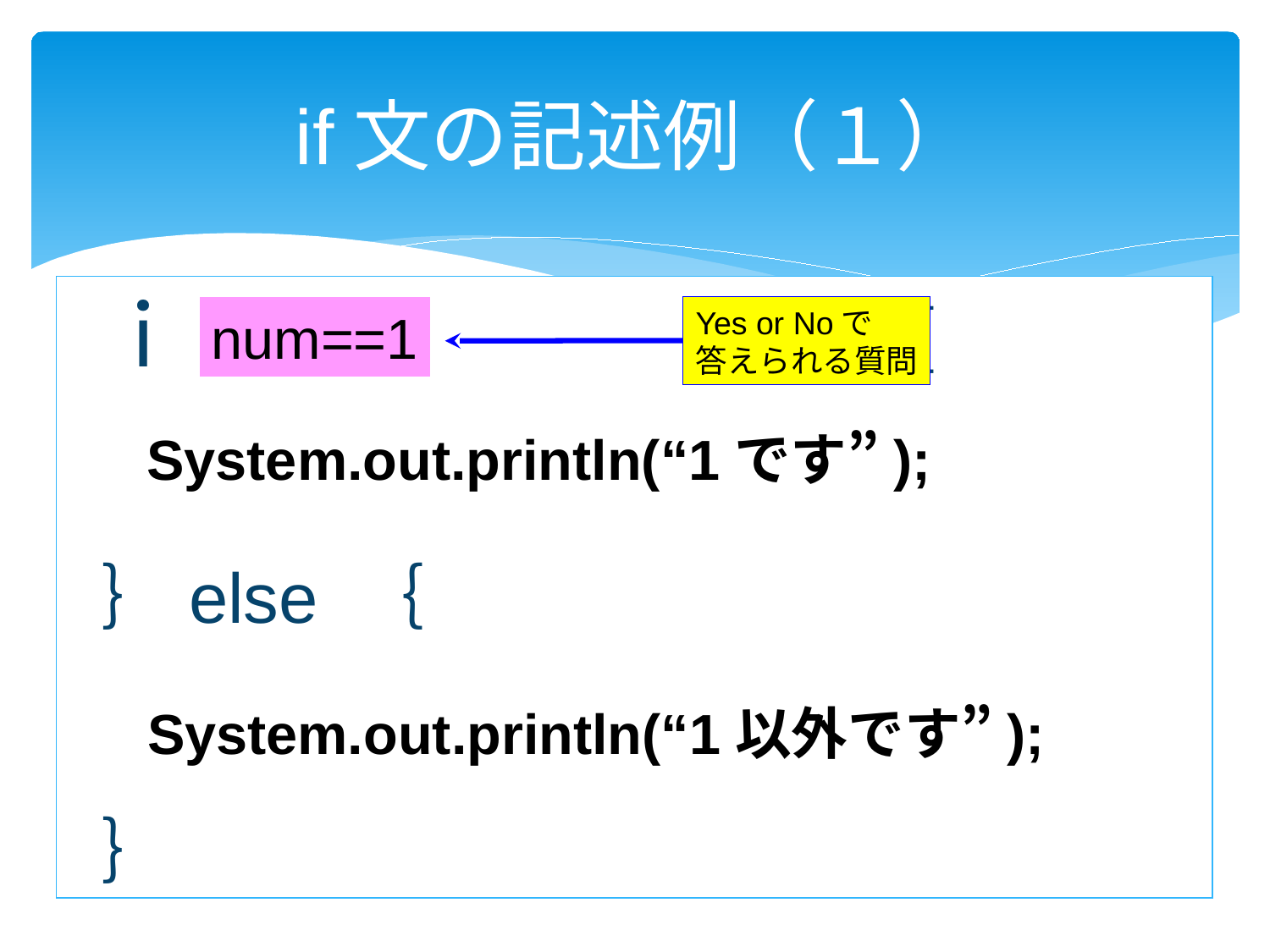

# if文の記述例（１）
 ｉｆ（　 　　　　　 ）｛
 ｝else ｛

 ｝
Yes or Noで
答えられる質問
num==1
System.out.println(“1です”);
System.out.println(“1以外です”);